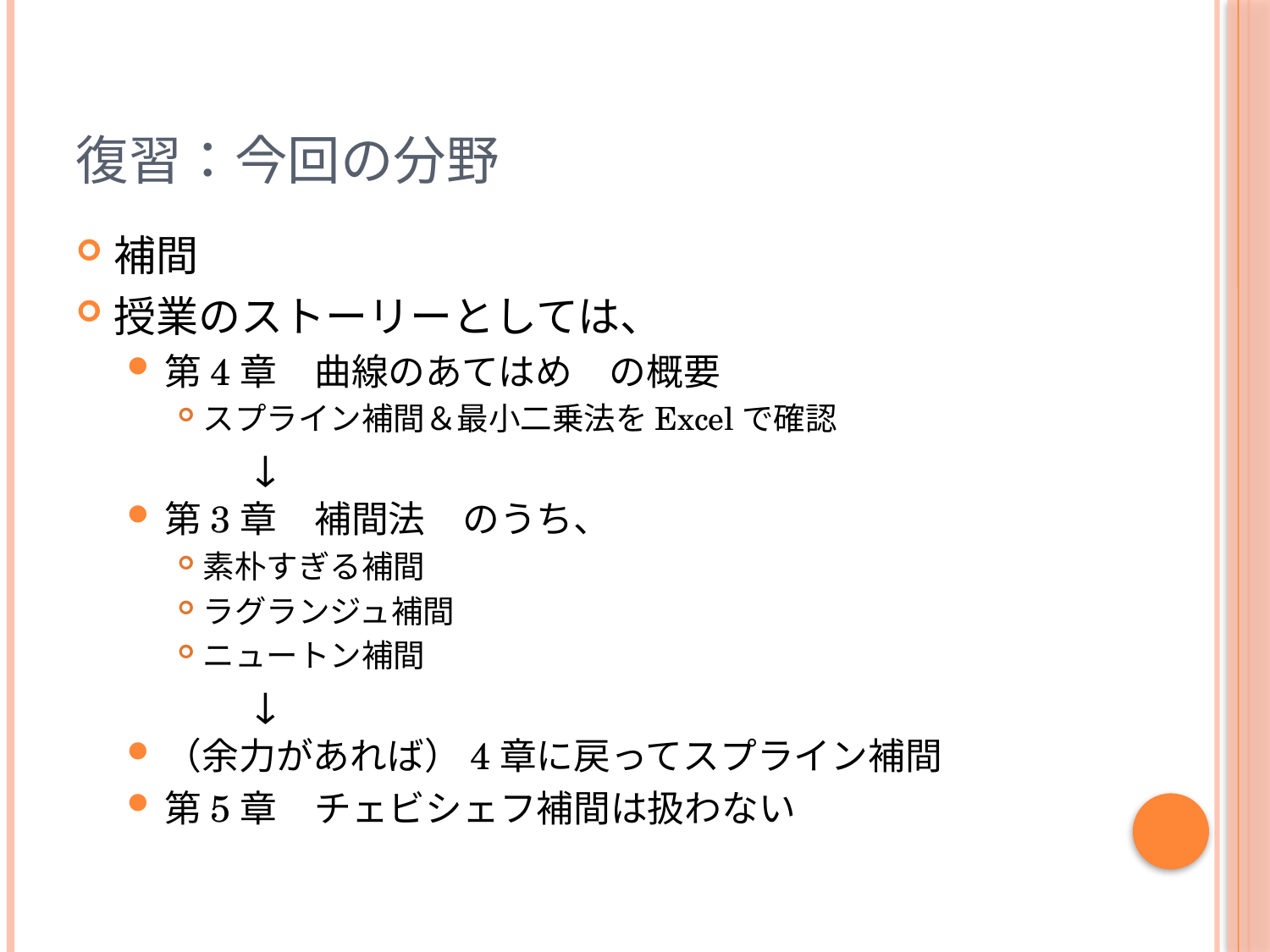

# 復習：今回の分野
補間
授業のストーリーとしては、
第4章　曲線のあてはめ　の概要
スプライン補間＆最小二乗法をExcelで確認
	↓
第3章　補間法　のうち、
素朴すぎる補間
ラグランジュ補間
ニュートン補間
	↓
（余力があれば）4章に戻ってスプライン補間
第5章　チェビシェフ補間は扱わない